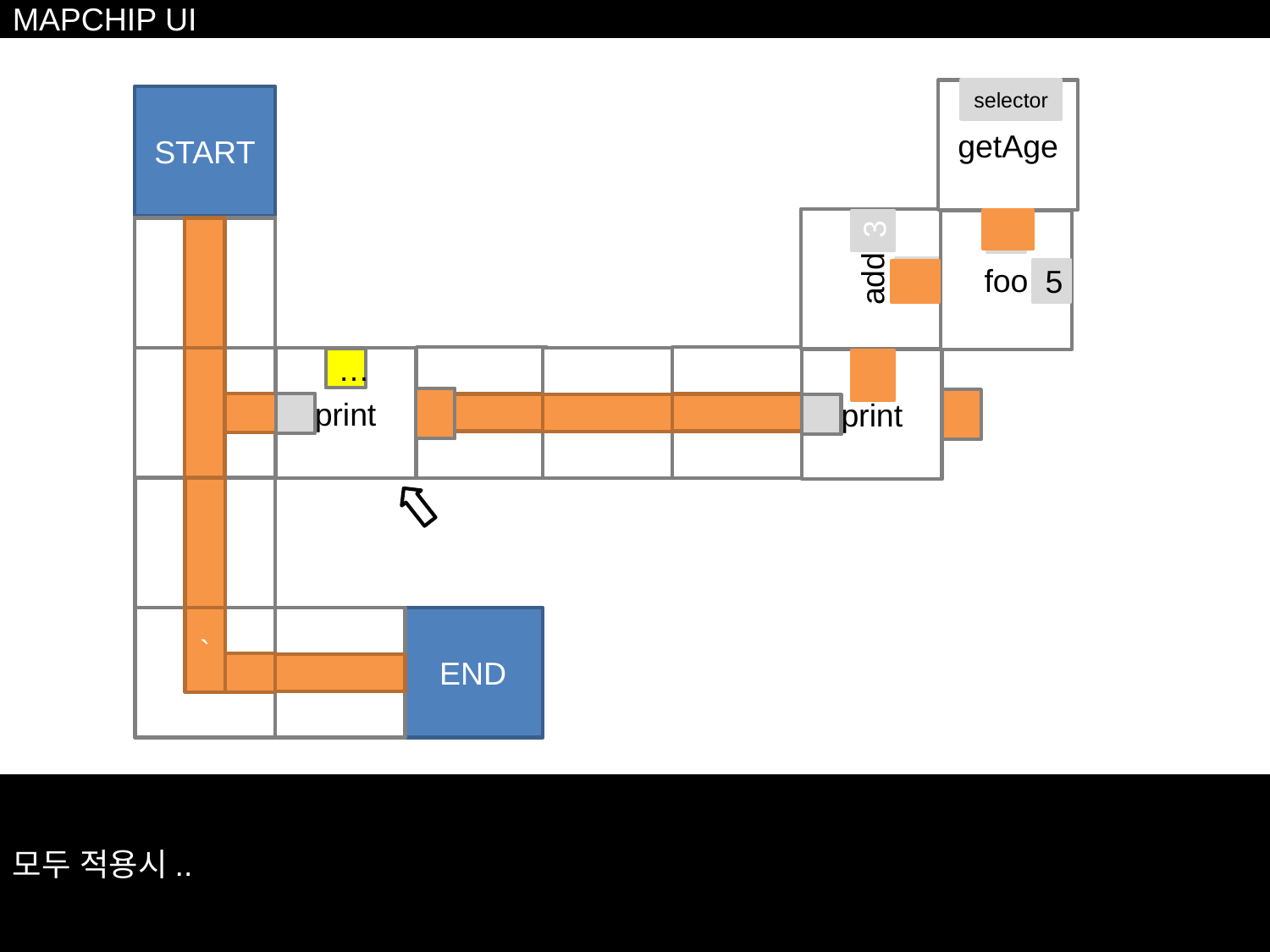

MAPCHIP UI
getAge
selector

START
foo

5

add
3
5

print

print

…

END

`

모두 적용시..